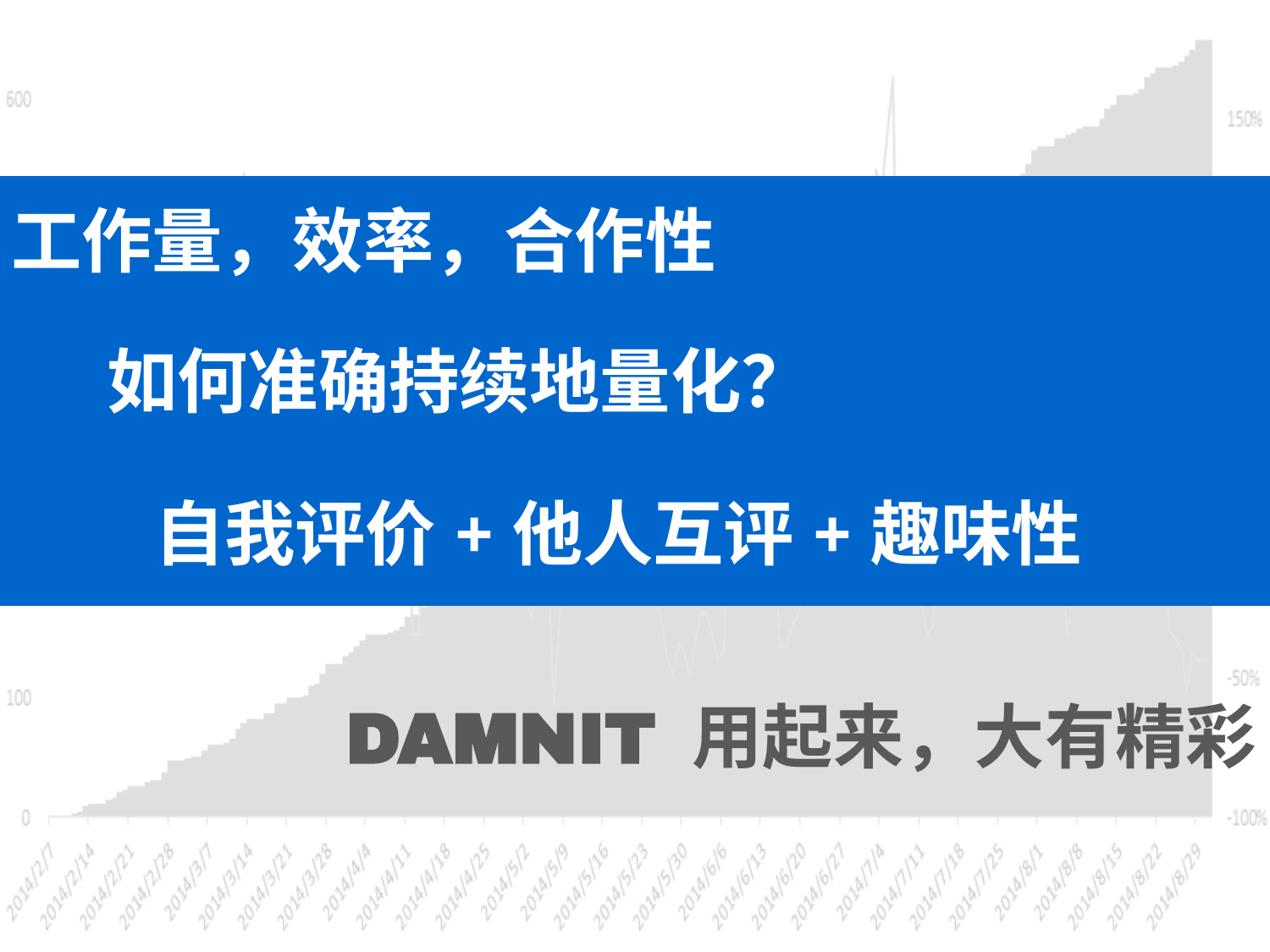

# 工作量，效率，合作性

    如何准确持续地量化？
       自我评价+他人互评+趣味性
DAMNIT 用起来，大有精彩